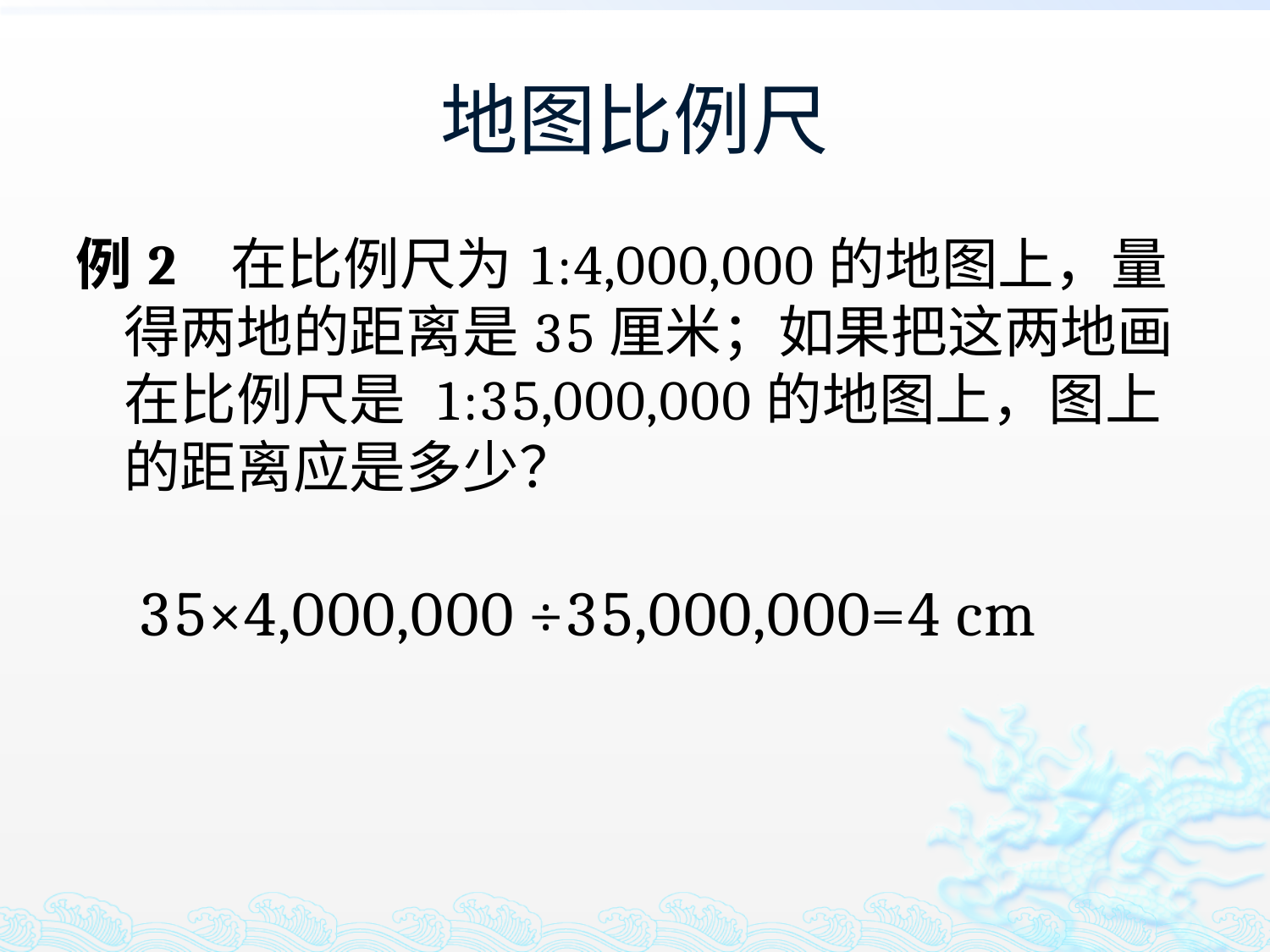

# 地图比例尺
例2   在比例尺为1:4,000,000的地图上，量得两地的距离是35厘米；如果把这两地画在比例尺是 1:35,000,000的地图上，图上的距离应是多少？
35×4,000,000 ÷35,000,000=4 cm